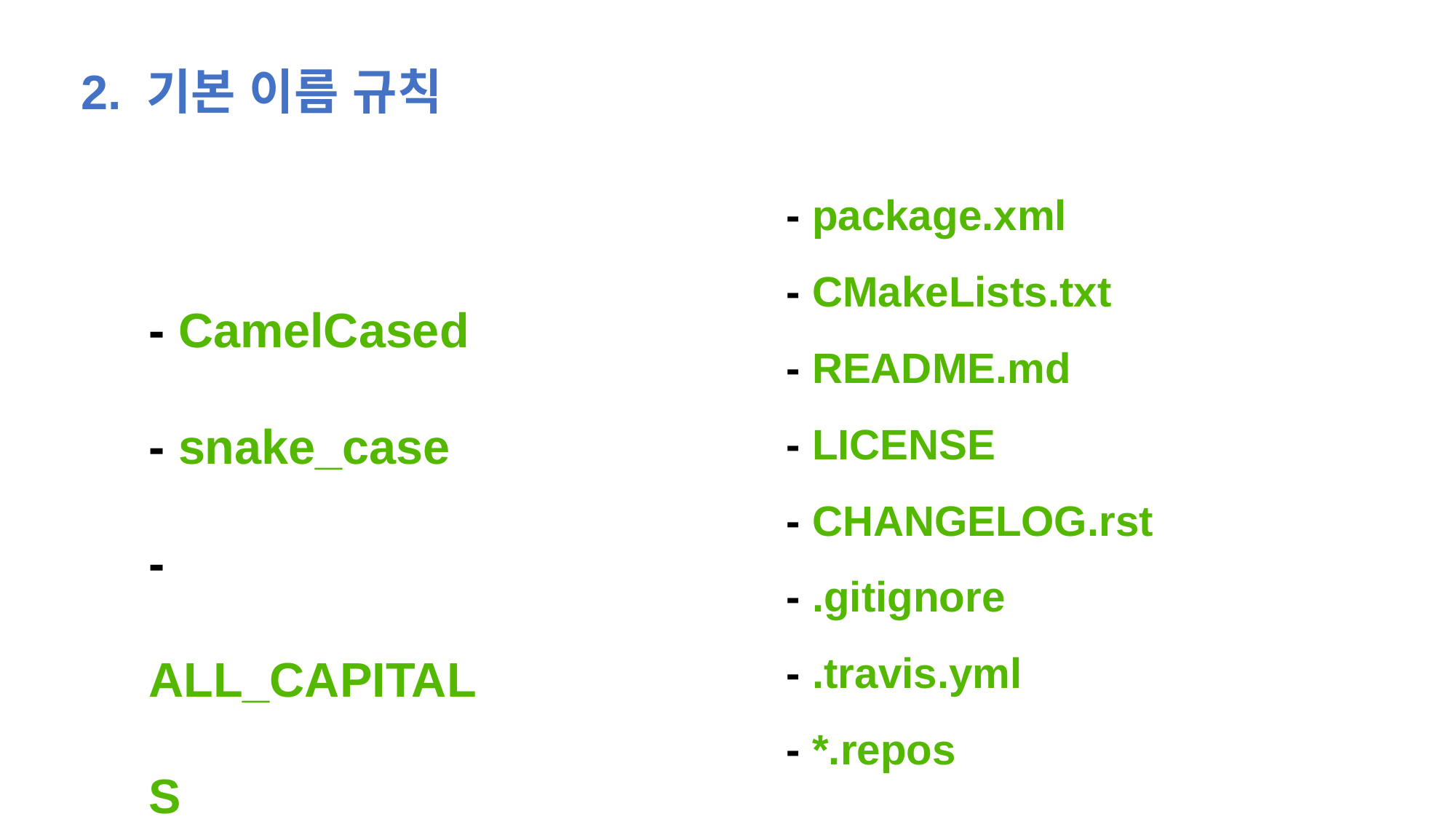

2. 기본 이름 규칙
- package.xml
- CMakeLists.txt
- README.md
- LICENSE
- CHANGELOG.rst
- .gitignore
- .travis.yml
- *.repos
​- CamelCased
- snake_case
- ALL_CAPITALS